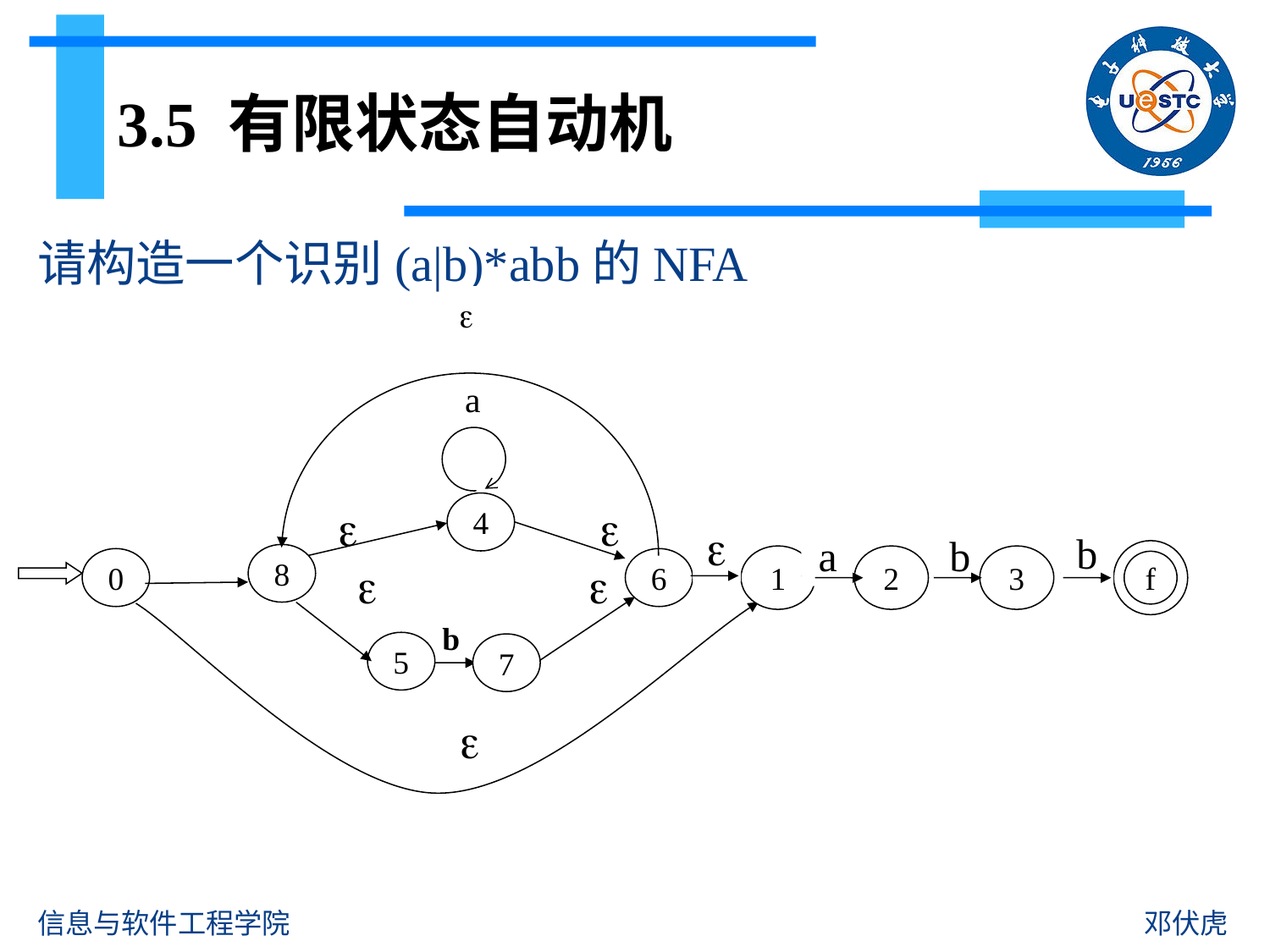

# 3.5 有限状态自动机
请构造一个识别(a|b)*abb的NFA
ε
a

ε
ε
4
a
ε
b

a
b

8
1
2
3
ε
ε
6
0
f

b
5
7

ε
42
信息与软件工程学院
邓伏虎